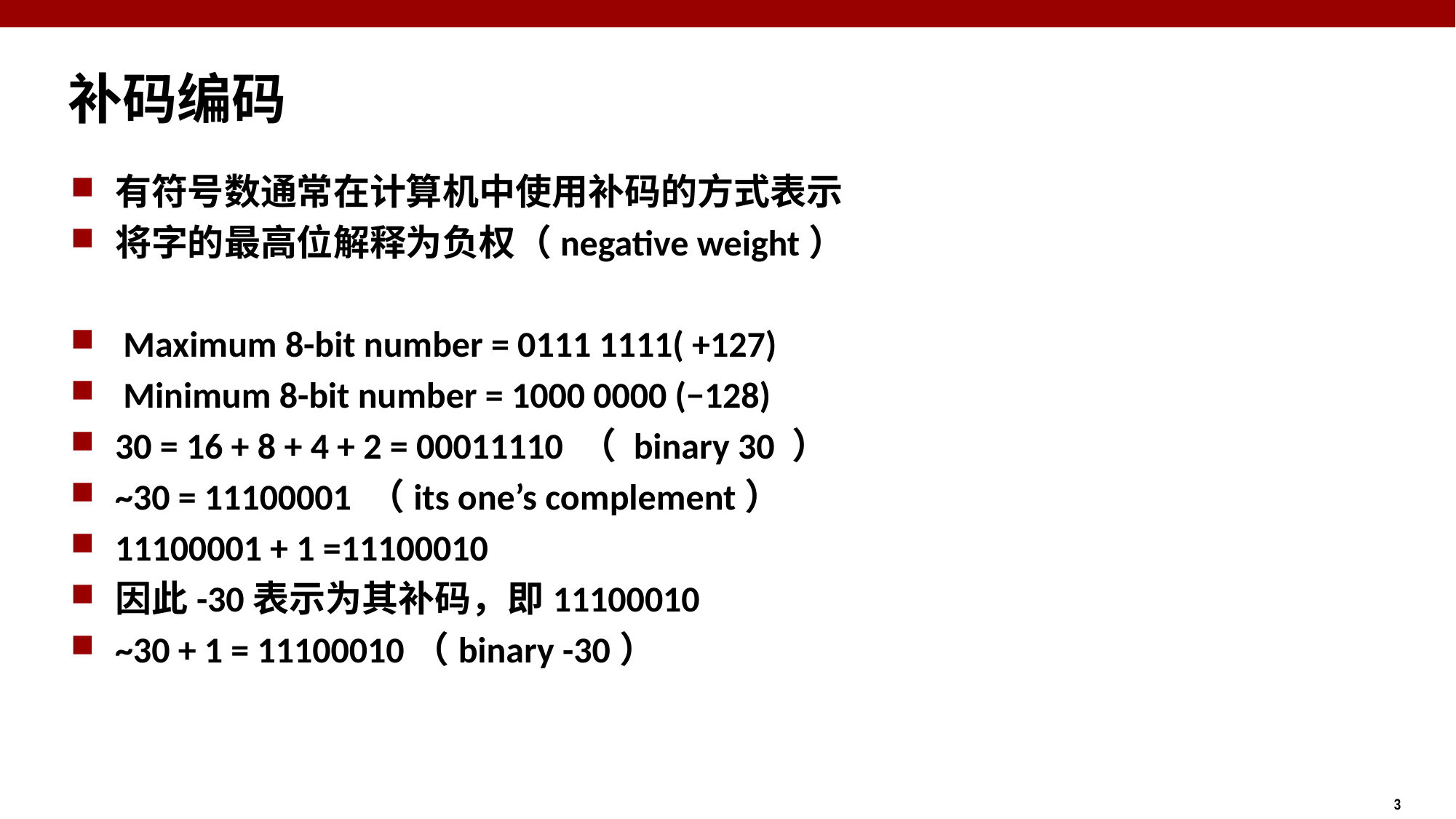

# 补码编码
有符号数通常在计算机中使用补码的方式表示
将字的最高位解释为负权（negative weight）

 Maximum 8-bit number = 0111 1111( +127)
 Minimum 8-bit number = 1000 0000 (−128)
30 = 16 + 8 + 4 + 2 = 00011110 （ binary 30 ）
~30 = 11100001 （its one’s complement）
11100001 + 1 =11100010
因此-30表示为其补码，即11100010
~30 + 1 = 11100010（binary -30）